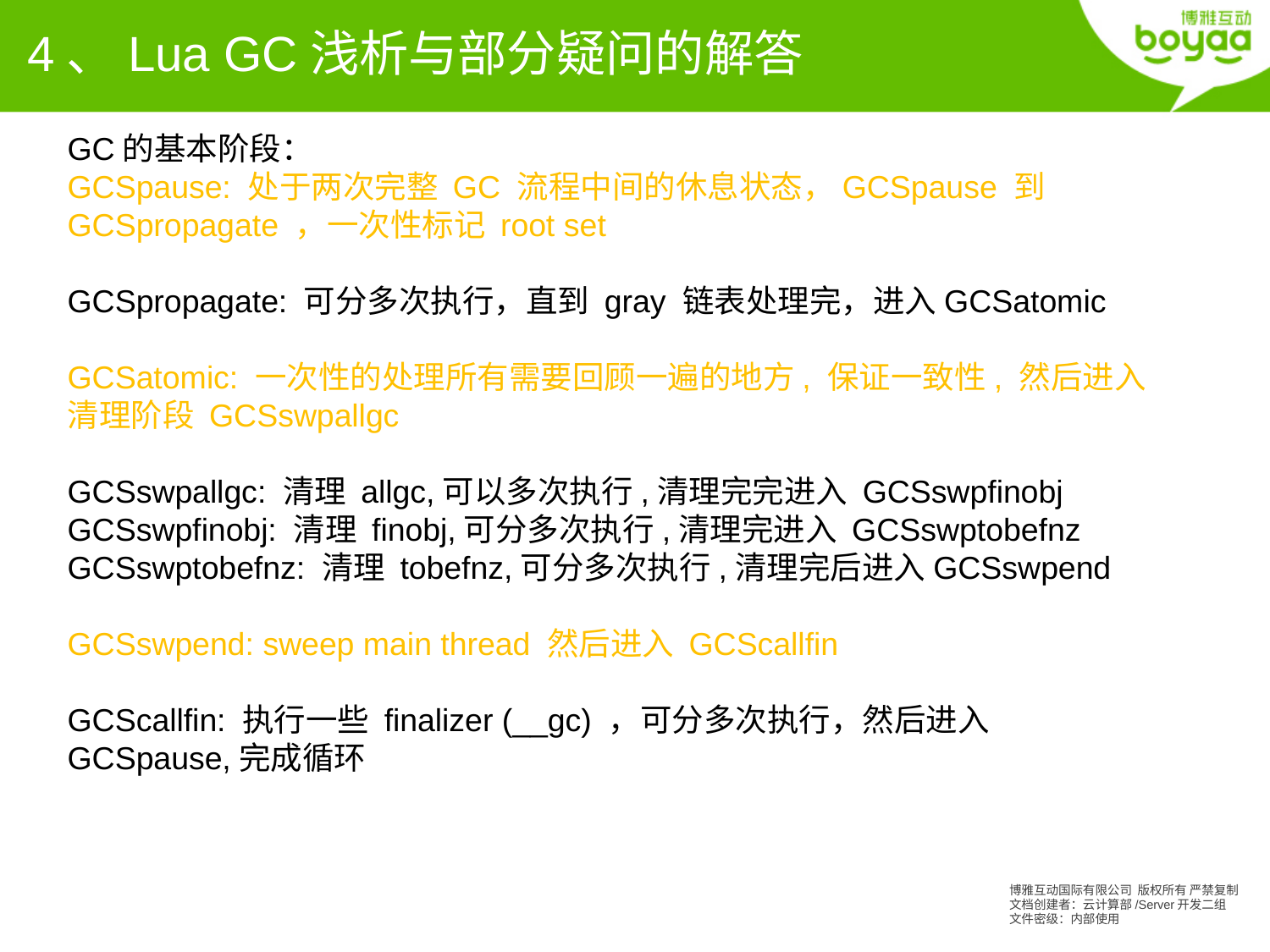

4、Lua GC浅析与部分疑问的解答

GC的基本阶段：
GCSpause: 处于两次完整 GC 流程中间的休息状态，GCSpause 到 GCSpropagate ，一次性标记 root set

GCSpropagate: 可分多次执行，直到 gray 链表处理完，进入GCSatomic

GCSatomic: 一次性的处理所有需要回顾一遍的地方, 保证一致性, 然后进入清理阶段 GCSswpallgc

GCSswpallgc: 清理 allgc,可以多次执行,清理完完进入 GCSswpfinobj
GCSswpfinobj: 清理 finobj,可分多次执行,清理完进入 GCSswptobefnz
GCSswptobefnz: 清理 tobefnz,可分多次执行,清理完后进入GCSswpend

GCSswpend: sweep main thread 然后进入 GCScallfin

GCScallfin: 执行一些 finalizer (__gc) ，可分多次执行，然后进入 GCSpause,完成循环